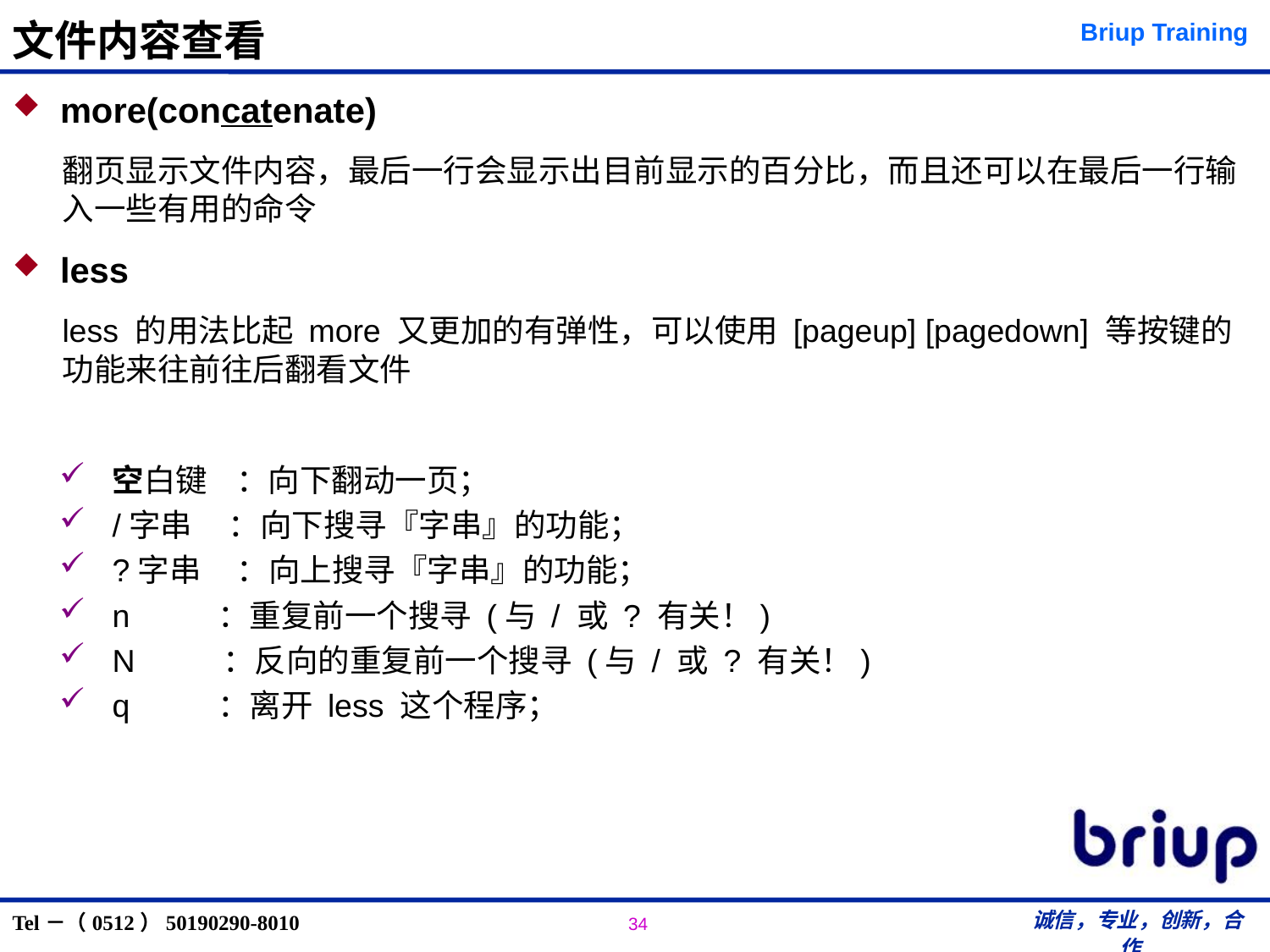

# 文件内容查看
more(concatenate)
翻页显示文件内容，最后一行会显示出目前显示的百分比，而且还可以在最后一行输入一些有用的命令
less
less 的用法比起 more 又更加的有弹性，可以使用 [pageup] [pagedown] 等按键的功能来往前往后翻看文件

空白键    ：向下翻动一页；
/字串     ：向下搜寻『字串』的功能；
?字串     ：向上搜寻『字串』的功能；
n         ：重复前一个搜寻 (与 / 或 ? 有关！)
N         ：反向的重复前一个搜寻 (与 / 或 ? 有关！)
q         ：离开 less 这个程序；